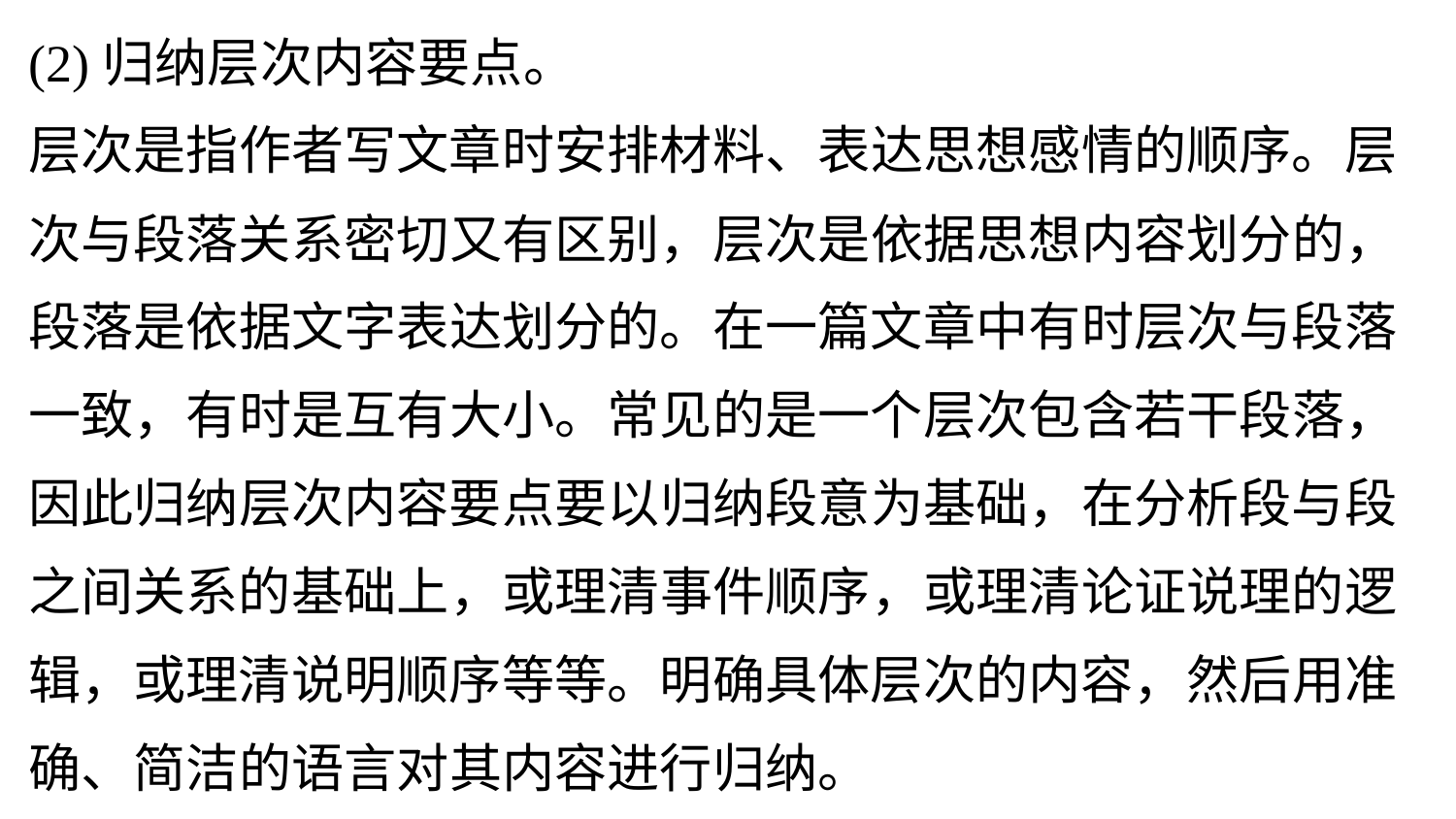

(2)归纳层次内容要点。
层次是指作者写文章时安排材料、表达思想感情的顺序。层次与段落关系密切又有区别，层次是依据思想内容划分的，段落是依据文字表达划分的。在一篇文章中有时层次与段落一致，有时是互有大小。常见的是一个层次包含若干段落，因此归纳层次内容要点要以归纳段意为基础，在分析段与段之间关系的基础上，或理清事件顺序，或理清论证说理的逻辑，或理清说明顺序等等。明确具体层次的内容，然后用准确、简洁的语言对其内容进行归纳。